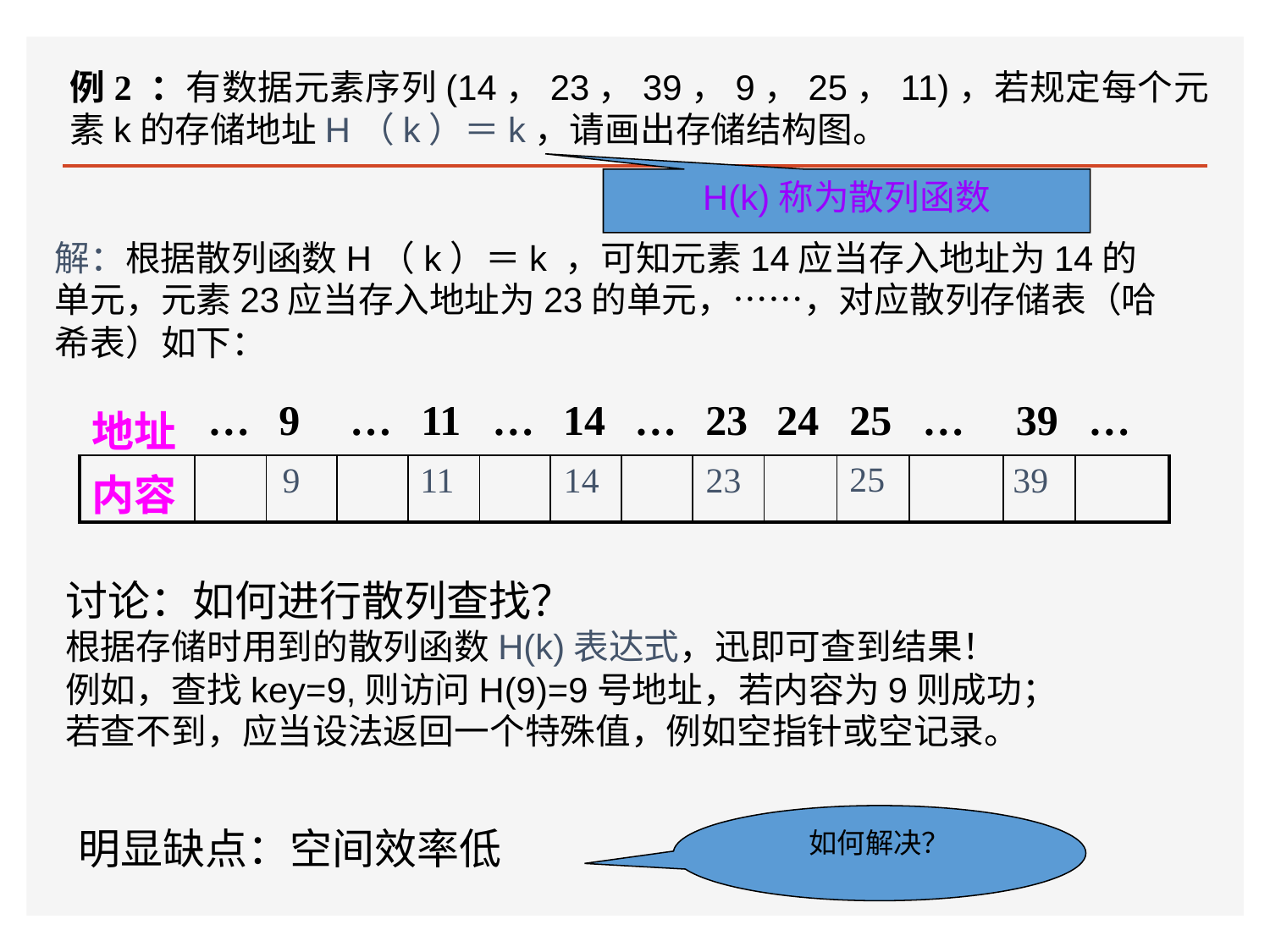

例2 ：有数据元素序列(14，23，39，9，25，11)，若规定每个元素k的存储地址H（k）＝k，请画出存储结构图。
H(k)称为散列函数
解：根据散列函数H（k）＝k ，可知元素14应当存入地址为14的单元，元素23应当存入地址为23的单元，……，对应散列存储表（哈希表）如下：
| 地址 | … | 9 | … | 11 | … | 14 | … | 23 | 24 | 25 | … | 39 | … |
| --- | --- | --- | --- | --- | --- | --- | --- | --- | --- | --- | --- | --- | --- |
| 内容 |  |  |  |  |  |  |  |  |  |  |  |  |  |
25
9
11
14
23
39
讨论：如何进行散列查找？
根据存储时用到的散列函数H(k)表达式，迅即可查到结果！
例如，查找key=9,则访问H(9)=9号地址，若内容为9则成功；
若查不到，应当设法返回一个特殊值，例如空指针或空记录。
明显缺点：空间效率低
如何解决？